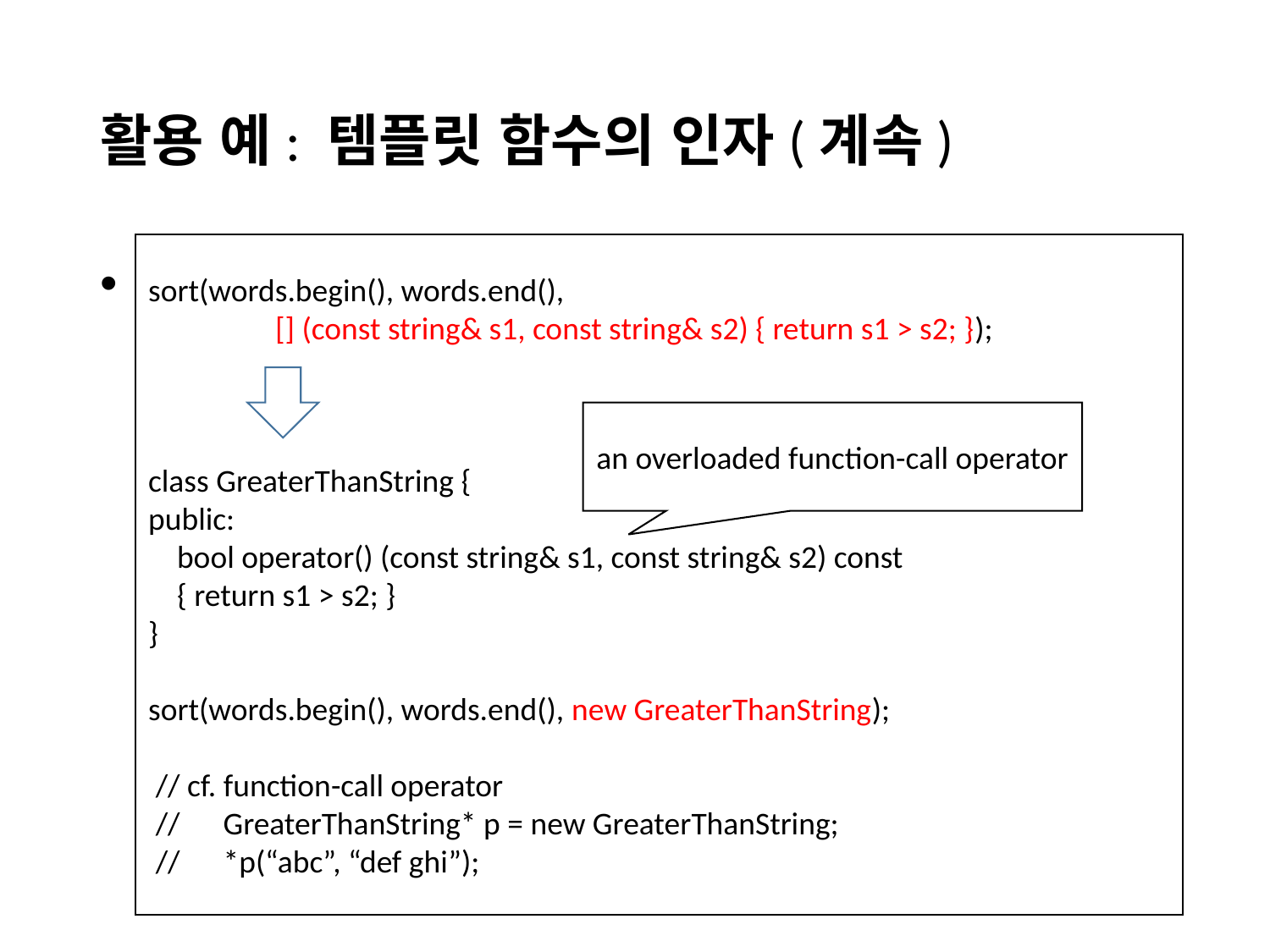

# 활용 예: 템플릿 함수의 인자(계속)

sort(words.begin(), words.end(),
	[] (const string& s1, const string& s2) { return s1 > s2; });

class GreaterThanString {
public:
    bool operator() (const string& s1, const string& s2) const
    { return s1 > s2; }
}

sort(words.begin(), words.end(), new GreaterThanString);

 // cf. function-call operator
 //      GreaterThanString* p = new GreaterThanString;
 //      *p(“abc”, “def ghi”);

an overloaded function-call operator